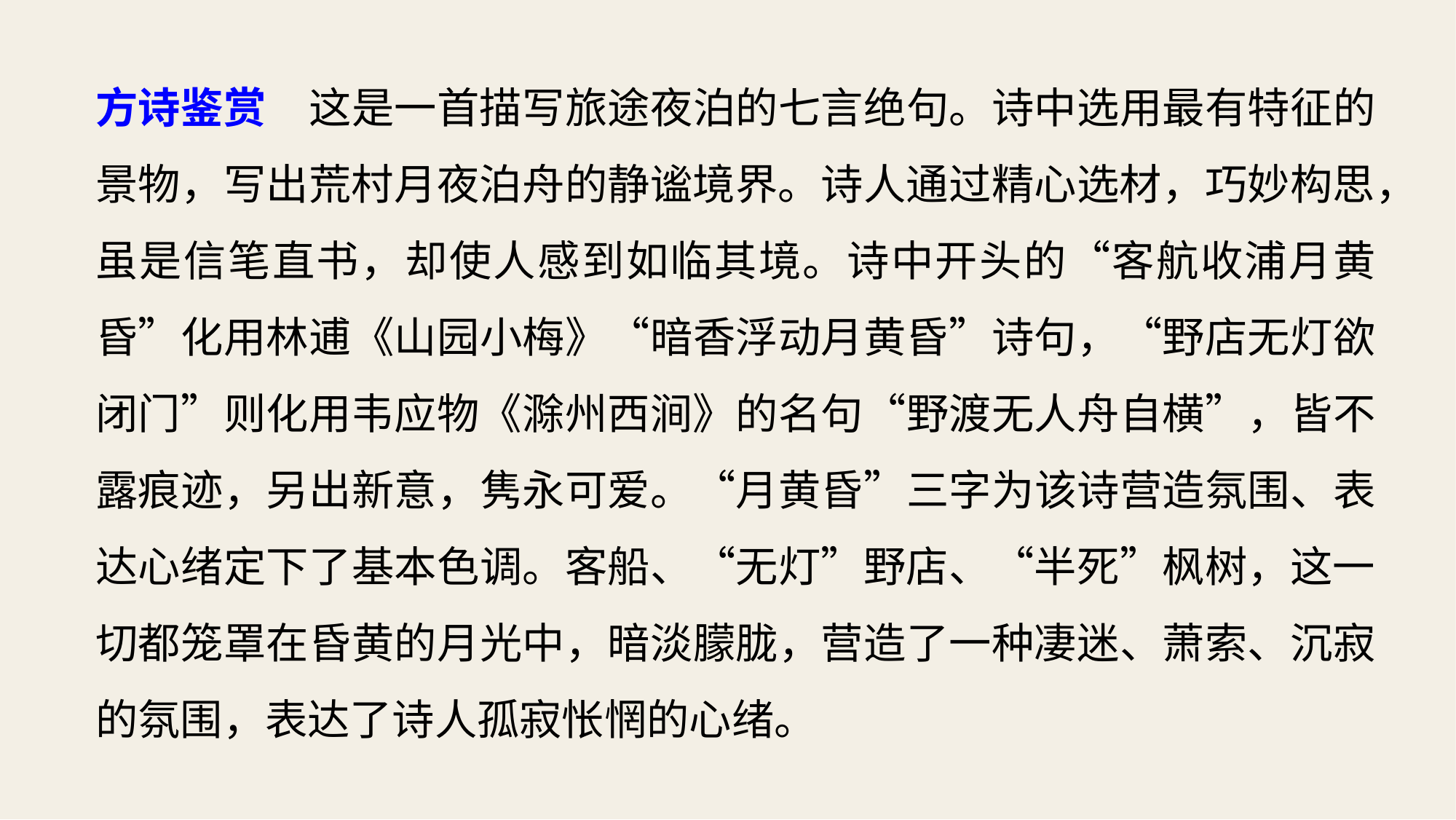

方诗鉴赏　这是一首描写旅途夜泊的七言绝句。诗中选用最有特征的景物，写出荒村月夜泊舟的静谧境界。诗人通过精心选材，巧妙构思，虽是信笔直书，却使人感到如临其境。诗中开头的“客航收浦月黄昏”化用林逋《山园小梅》“暗香浮动月黄昏”诗句，“野店无灯欲闭门”则化用韦应物《滁州西涧》的名句“野渡无人舟自横”，皆不露痕迹，另出新意，隽永可爱。“月黄昏”三字为该诗营造氛围、表达心绪定下了基本色调。客船、“无灯”野店、“半死”枫树，这一切都笼罩在昏黄的月光中，暗淡朦胧，营造了一种凄迷、萧索、沉寂的氛围，表达了诗人孤寂怅惘的心绪。